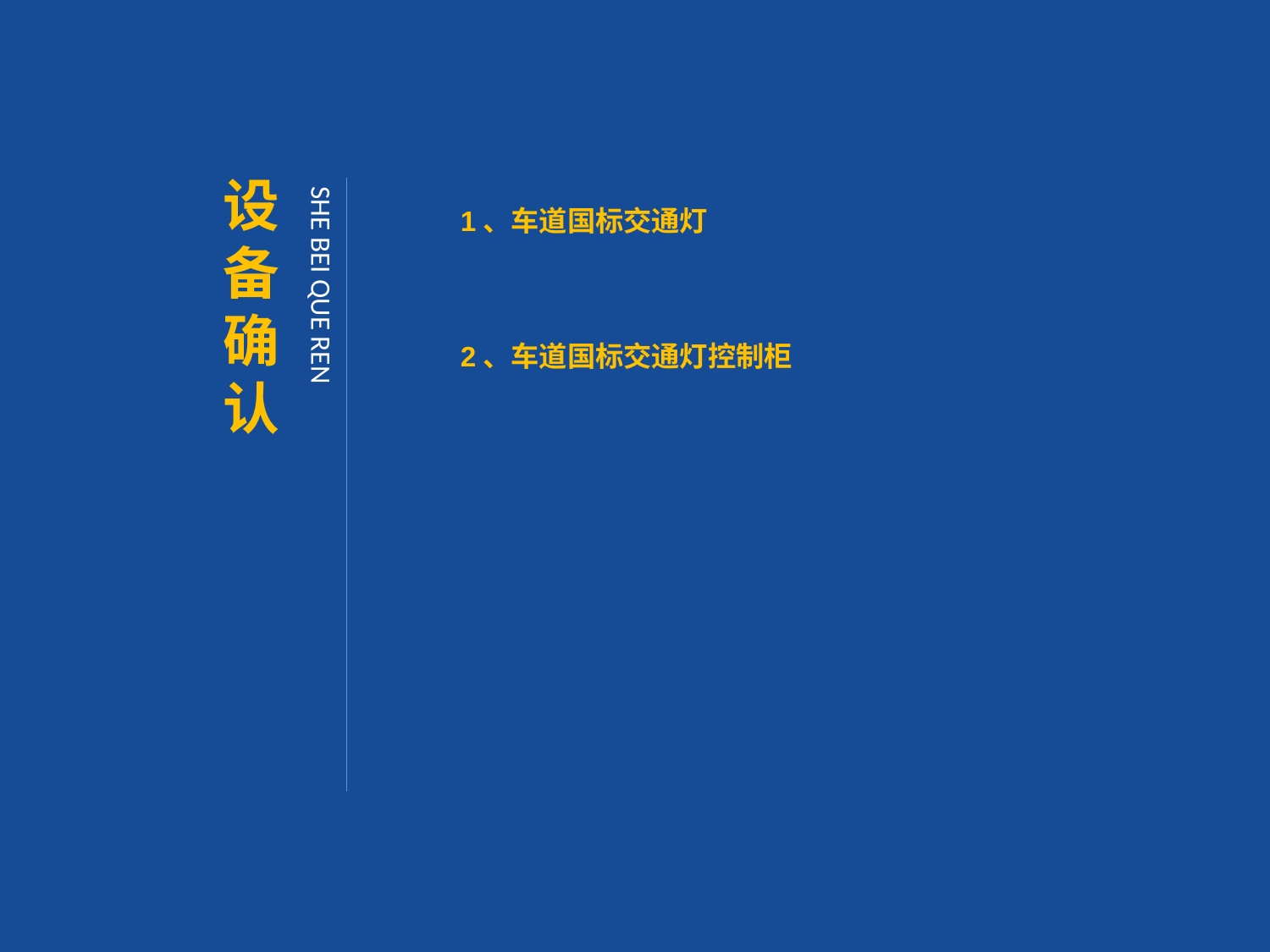

设备确认
1、车道国标交通灯

2、车道国标交通灯控制柜
SHE BEI QUE REN